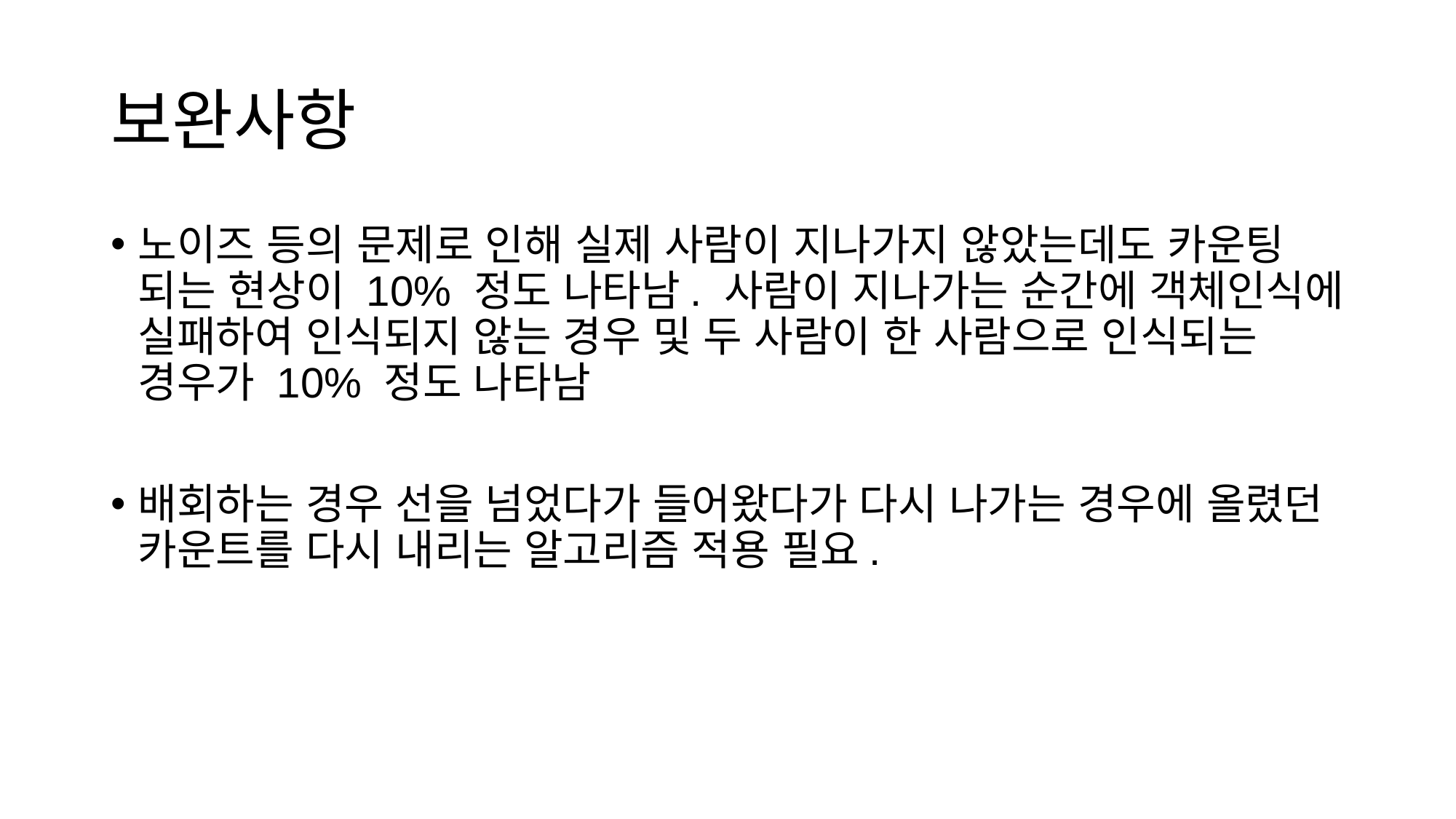

# 보완사항
노이즈 등의 문제로 인해 실제 사람이 지나가지 않았는데도 카운팅 되는 현상이 10% 정도 나타남. 사람이 지나가는 순간에 객체인식에 실패하여 인식되지 않는 경우 및 두 사람이 한 사람으로 인식되는 경우가 10% 정도 나타남

배회하는 경우 선을 넘었다가 들어왔다가 다시 나가는 경우에 올렸던 카운트를 다시 내리는 알고리즘 적용 필요.